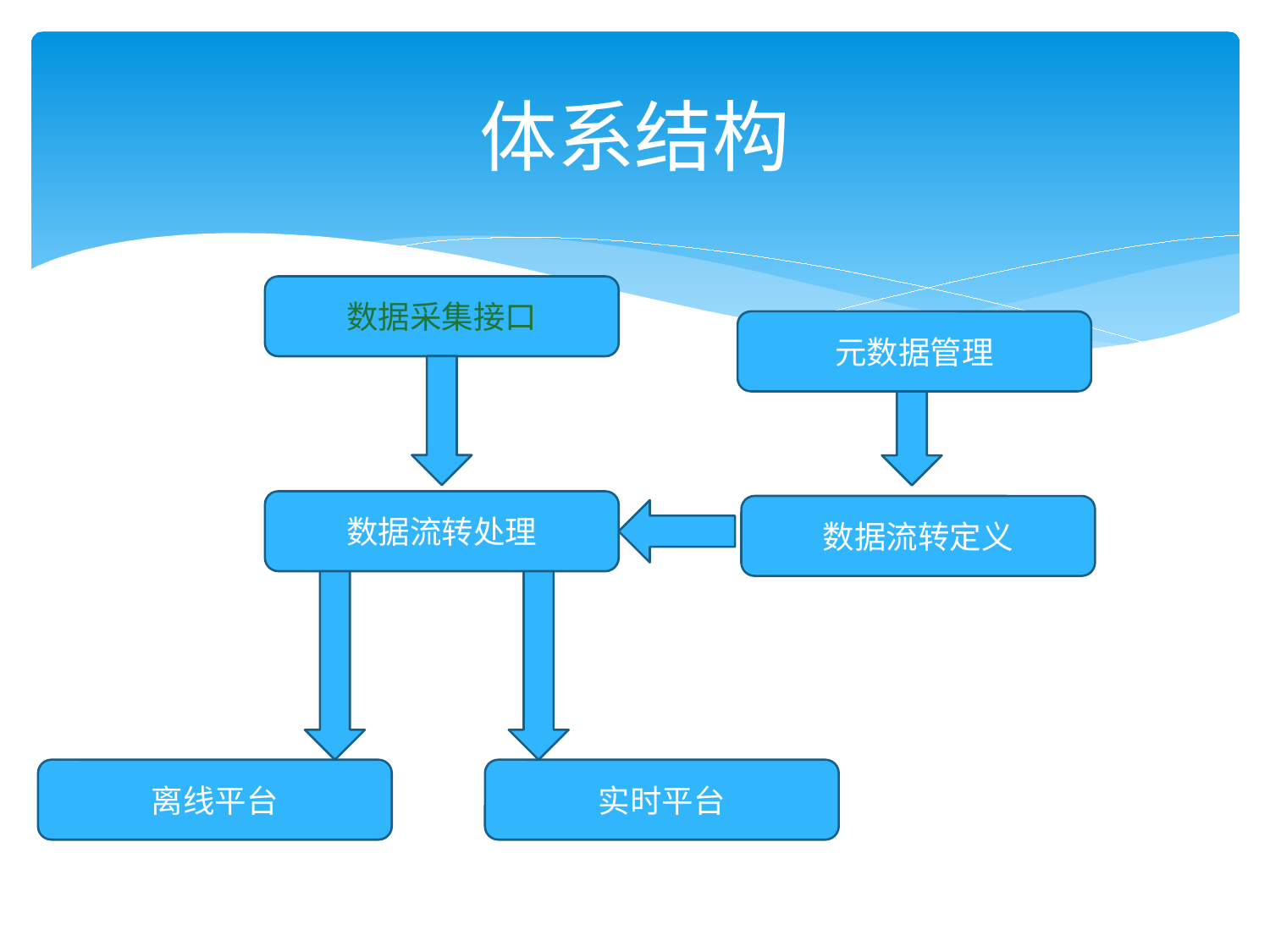

# 体系结构

数据采集接口
元数据管理

数据流转处理
数据流转定义

离线平台
实时平台